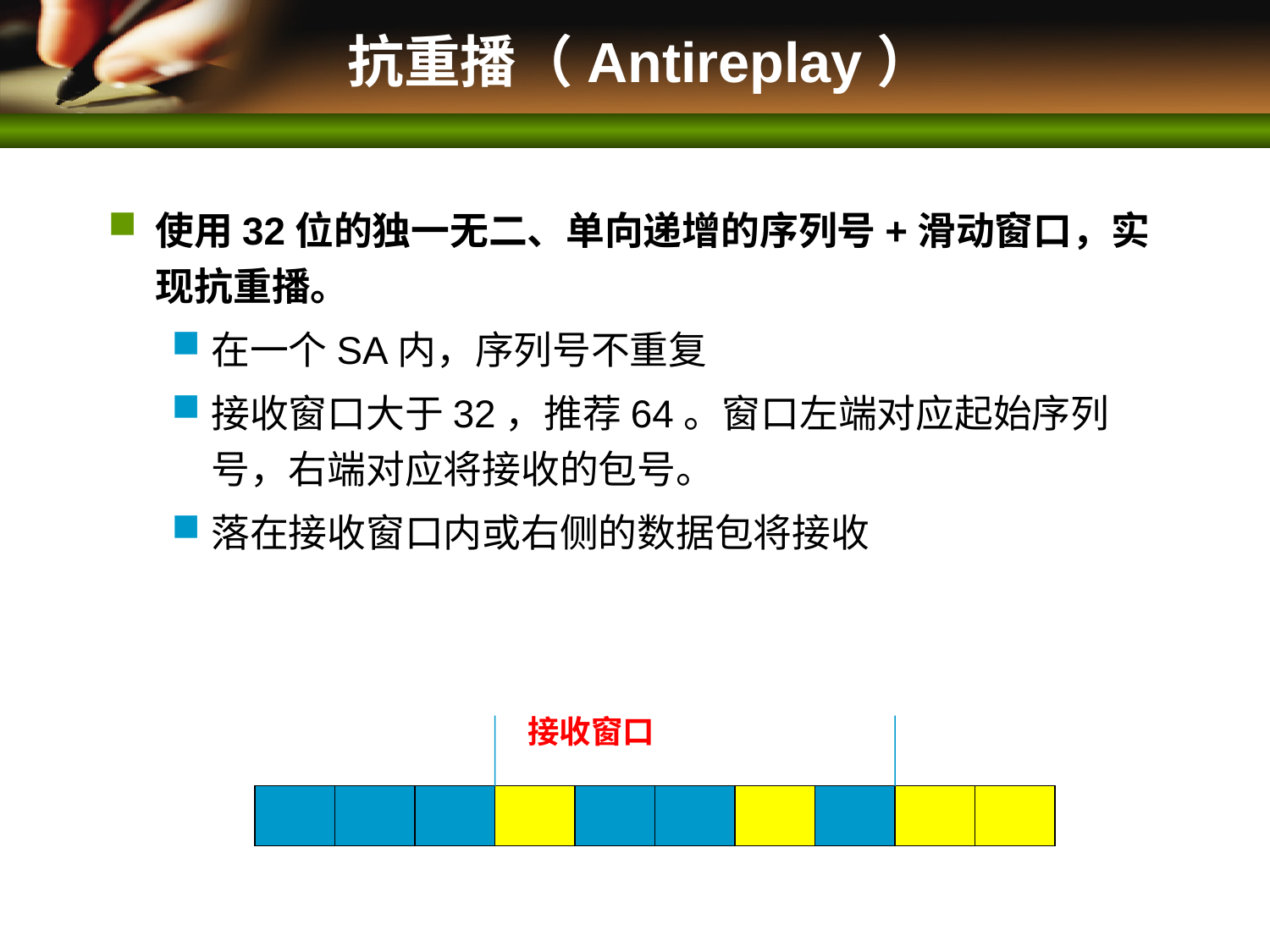

# 抗重播（Antireplay）
使用32位的独一无二、单向递增的序列号+滑动窗口，实现抗重播。
在一个SA内，序列号不重复
接收窗口大于32，推荐64。窗口左端对应起始序列号，右端对应将接收的包号。
落在接收窗口内或右侧的数据包将接收
接收窗口